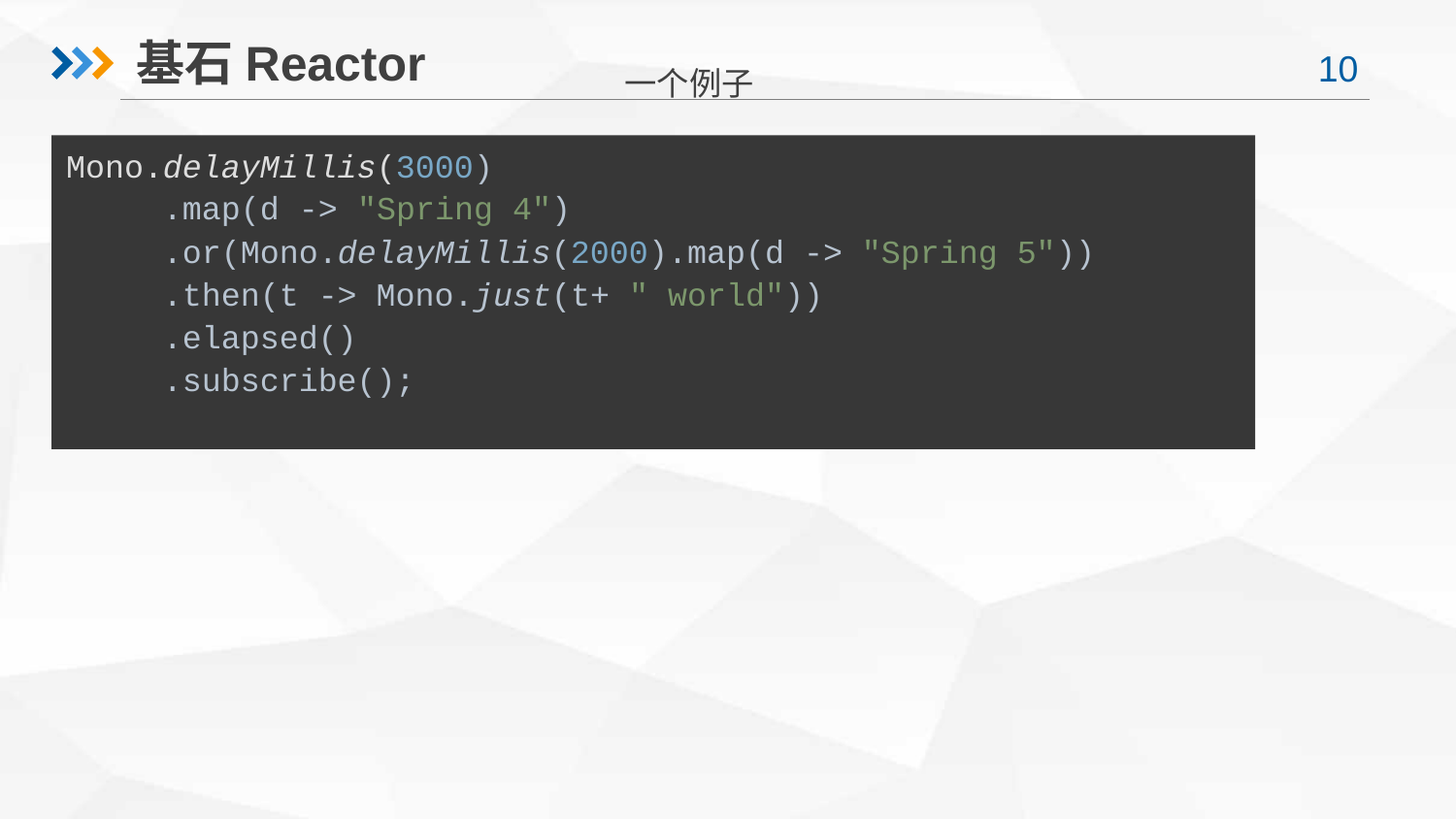

基石Reactor
一个例子
Mono.delayMillis(3000)
     .map(d -> "Spring 4")
     .or(Mono.delayMillis(2000).map(d -> "Spring 5"))
     .then(t -> Mono.just(t+ " world"))
     .elapsed()
     .subscribe();